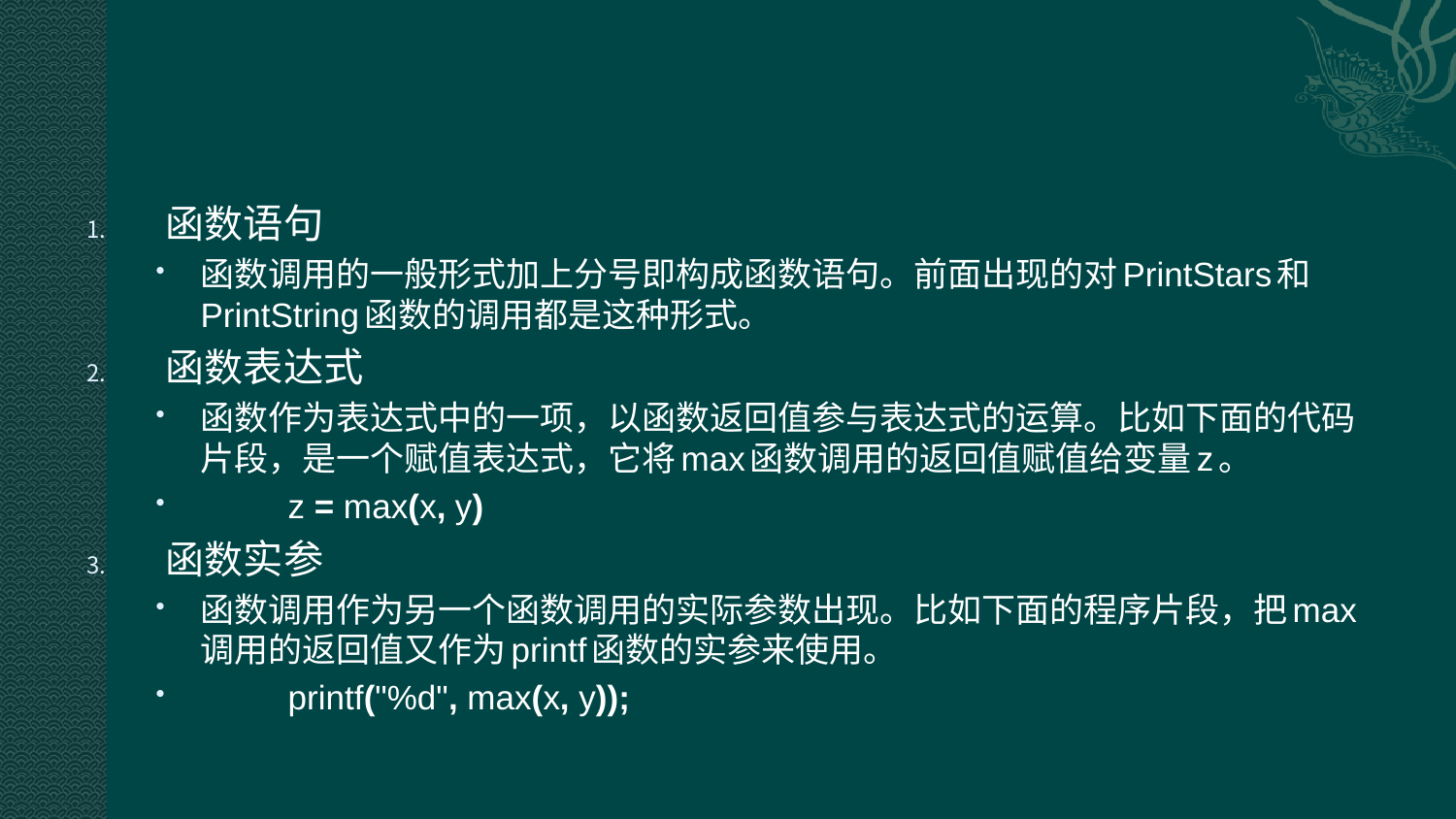

#
函数语句
函数调用的一般形式加上分号即构成函数语句。前面出现的对PrintStars和PrintString函数的调用都是这种形式。
函数表达式
函数作为表达式中的一项，以函数返回值参与表达式的运算。比如下面的代码片段，是一个赋值表达式，它将max函数调用的返回值赋值给变量z。
	z = max(x, y)
函数实参
函数调用作为另一个函数调用的实际参数出现。比如下面的程序片段，把max调用的返回值又作为printf函数的实参来使用。
	printf("%d", max(x, y));